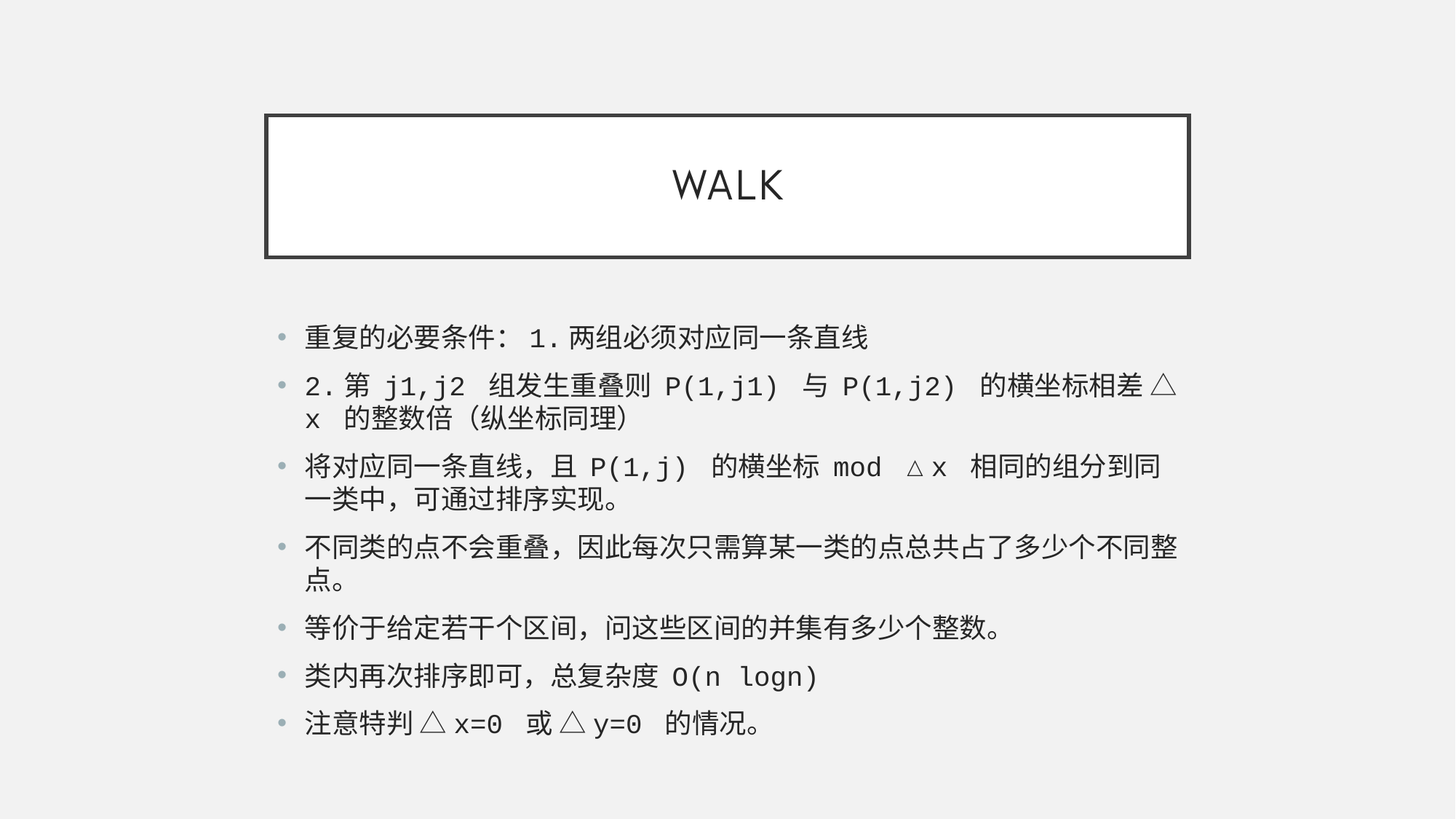

# WALK
重复的必要条件：1.两组必须对应同一条直线
2.第 j1,j2 组发生重叠则 P(1,j1) 与 P(1,j2) 的横坐标相差 △x 的整数倍（纵坐标同理）
将对应同一条直线，且 P(1,j) 的横坐标 mod △x 相同的组分到同一类中，可通过排序实现。
不同类的点不会重叠，因此每次只需算某一类的点总共占了多少个不同整点。
等价于给定若干个区间，问这些区间的并集有多少个整数。
类内再次排序即可，总复杂度 O(n logn)
注意特判 △x=0 或 △y=0 的情况。